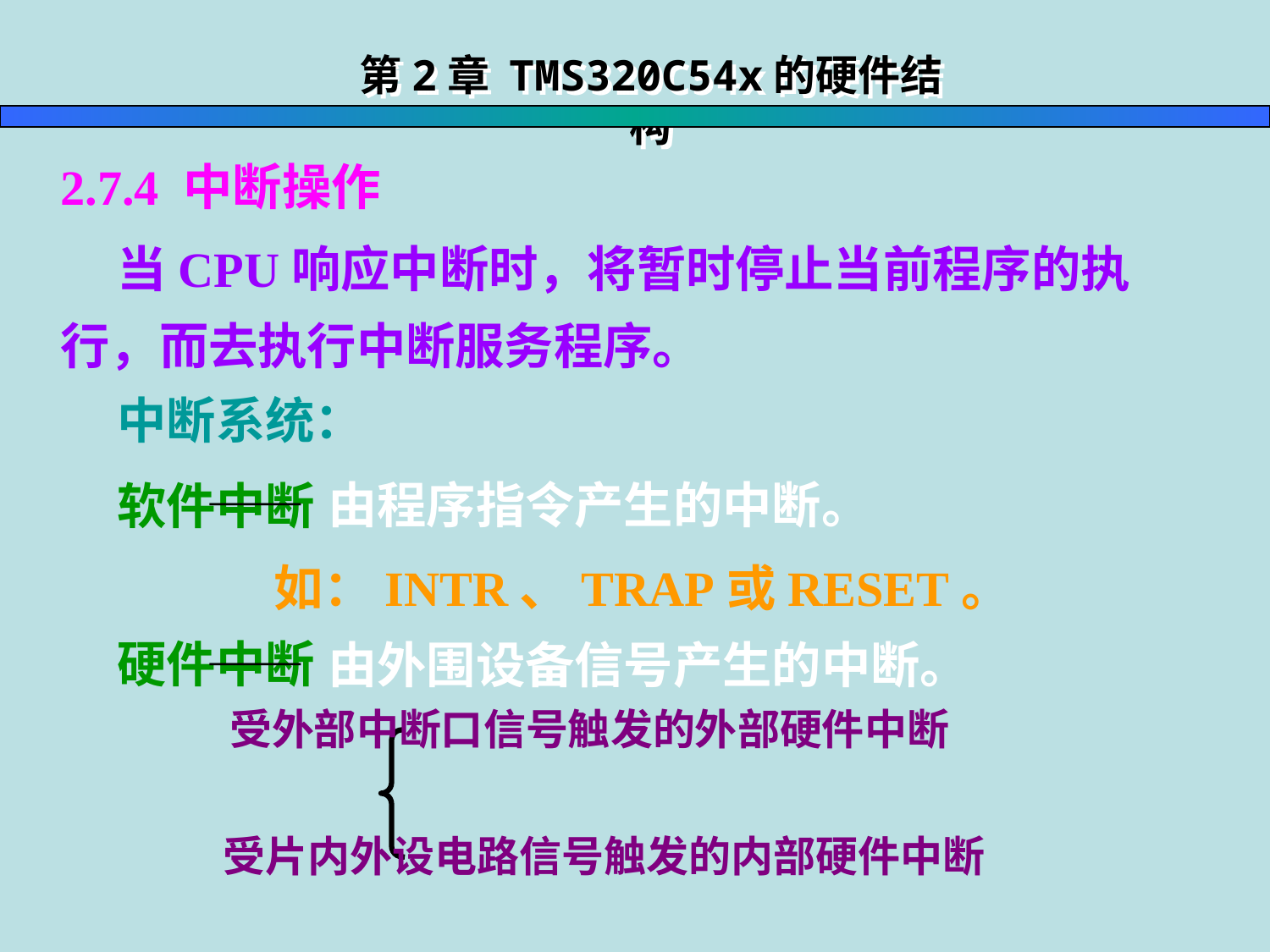

第2章 TMS320C54x的硬件结构

2.7.4 中断操作
    当CPU响应中断时，将暂时停止当前程序的执行，而去执行中断服务程序。
    中断系统：
             —— 由程序指令产生的中断。
                  如：INTR、TRAP或RESET。
    软件中断
    硬件中断
             —— 由外围设备信号产生的中断。
              受外部中断口信号触发的外部硬件中断

                受片内外设电路信号触发的内部硬件中断
183